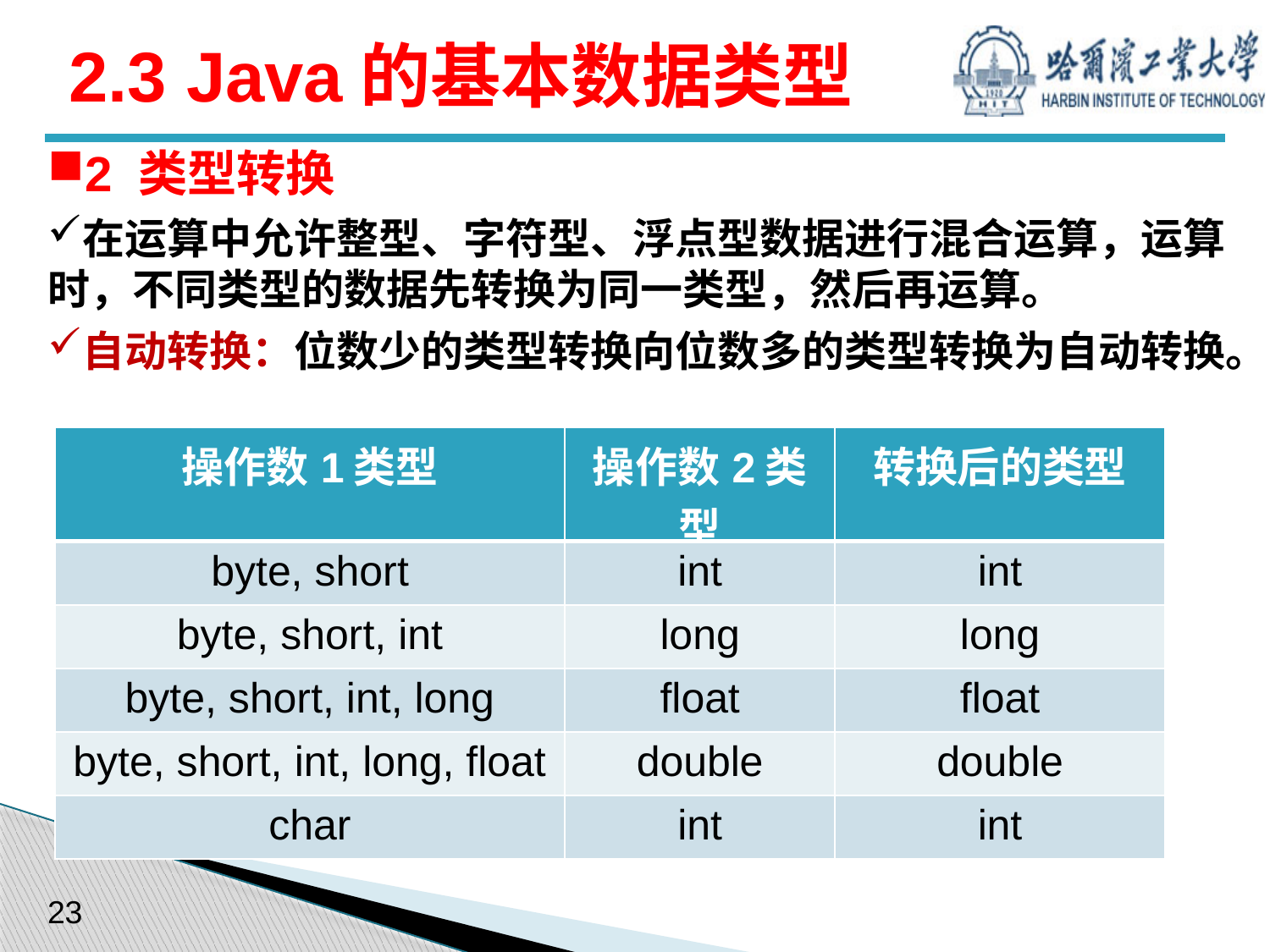

# 2.3 Java的基本数据类型
2 类型转换
在运算中允许整型、字符型、浮点型数据进行混合运算，运算时，不同类型的数据先转换为同一类型，然后再运算。
自动转换：位数少的类型转换向位数多的类型转换为自动转换。
| 操作数1类型 | 操作数2类型 | 转换后的类型 |
| --- | --- | --- |
| byte, short | int | int |
| byte, short, int | long | long |
| byte, short, int, long | float | float |
| byte, short, int, long, float | double | double |
| char | int | int |